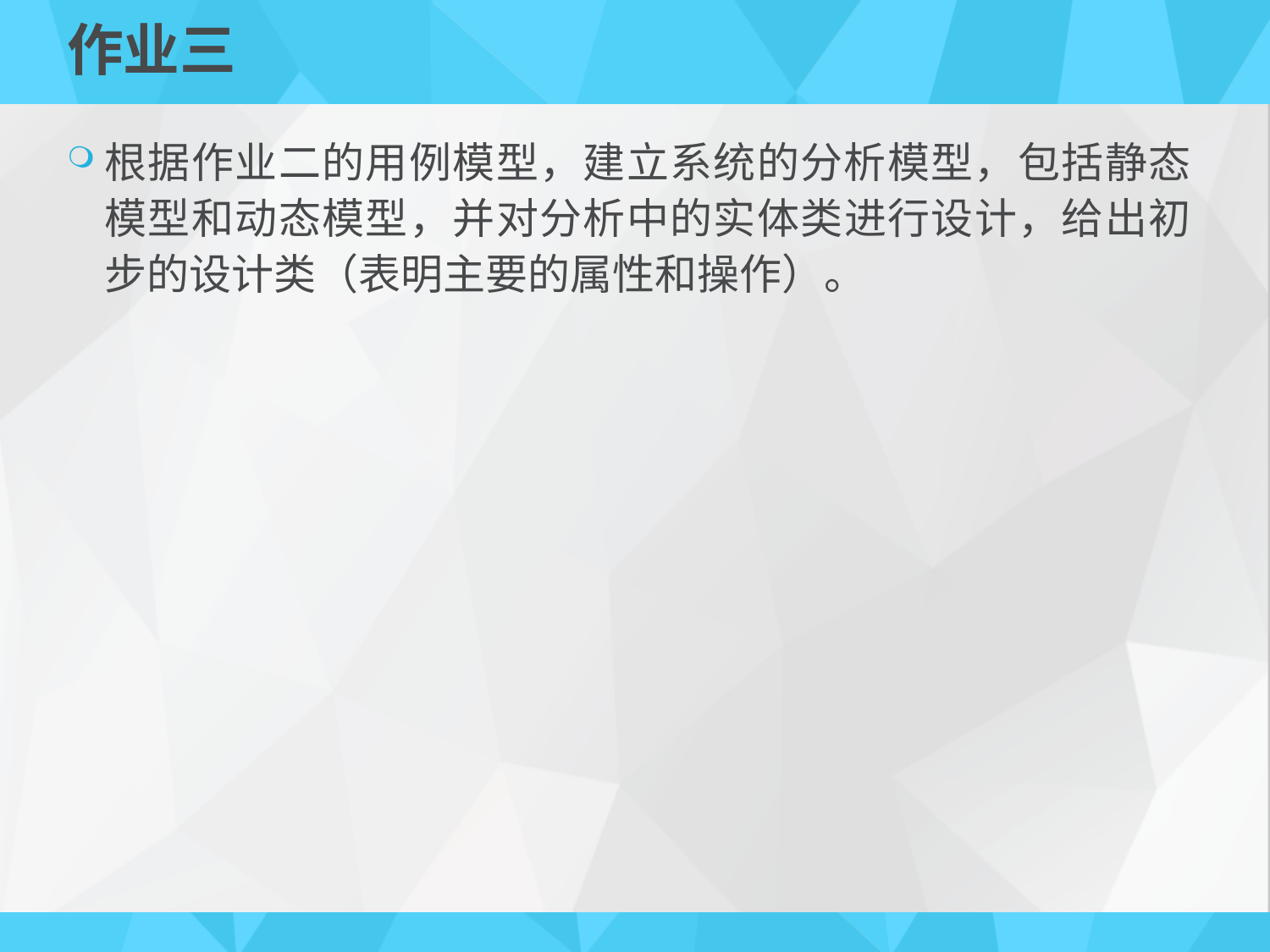

# 作业三
根据作业二的用例模型，建立系统的分析模型，包括静态模型和动态模型，并对分析中的实体类进行设计，给出初步的设计类（表明主要的属性和操作）。